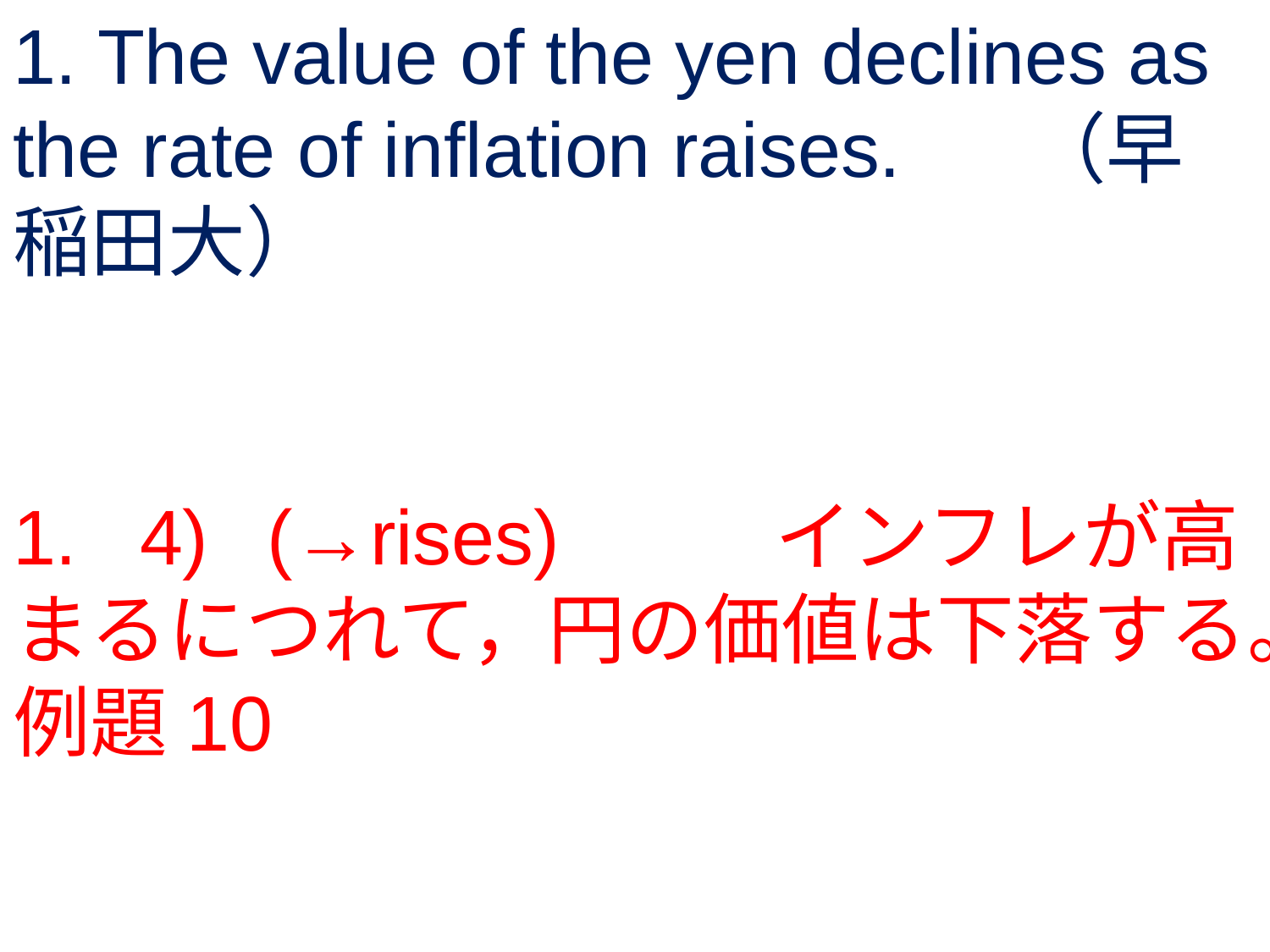

# 1. The value of the yen declines as the rate of inflation raises.	（早稲田大）
1.	4) 	(→rises)		インフレが高まるにつれて，円の価値は下落する。例題10